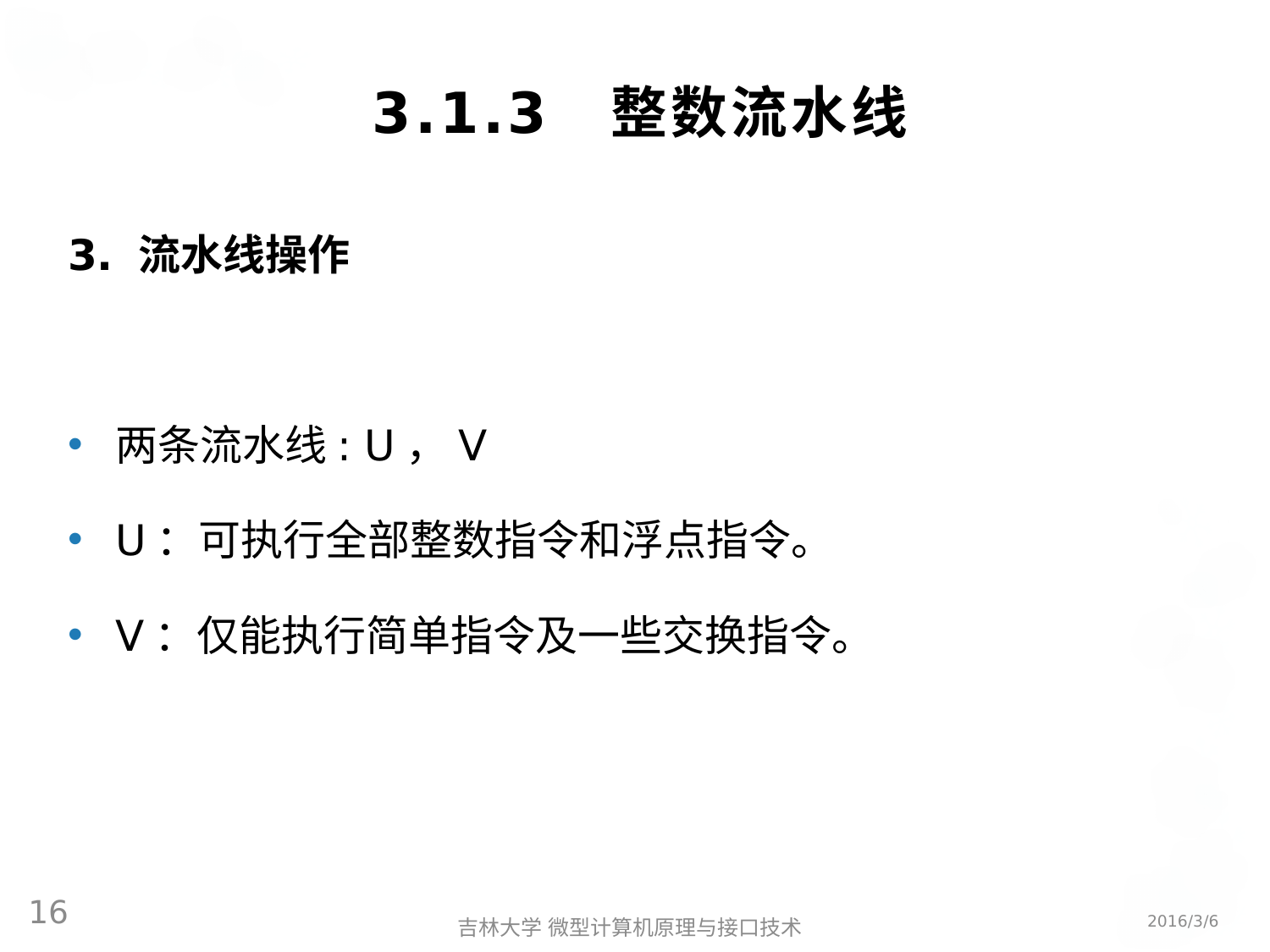

# 3.1.3  整数流水线
3. 流水线操作

两条流水线: U，V
U：可执行全部整数指令和浮点指令。
V：仅能执行简单指令及一些交换指令。

16
2016/3/6
吉林大学 微型计算机原理与接口技术